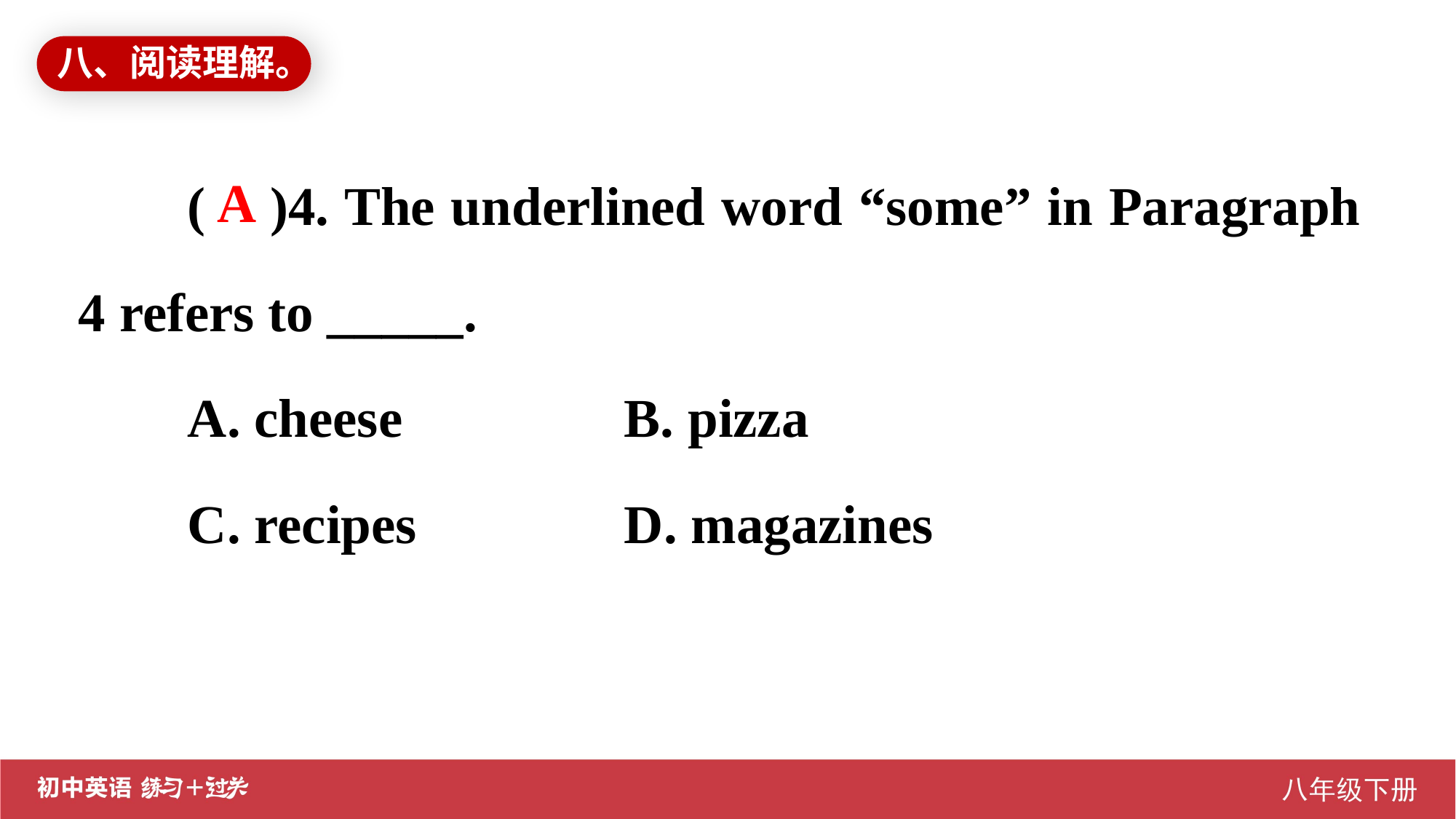

八、阅读理解。

(    )4. The underlined word “some” in Paragraph 4 refers to _____.
A. cheese			B. pizza
C. recipes		D. magazines

A